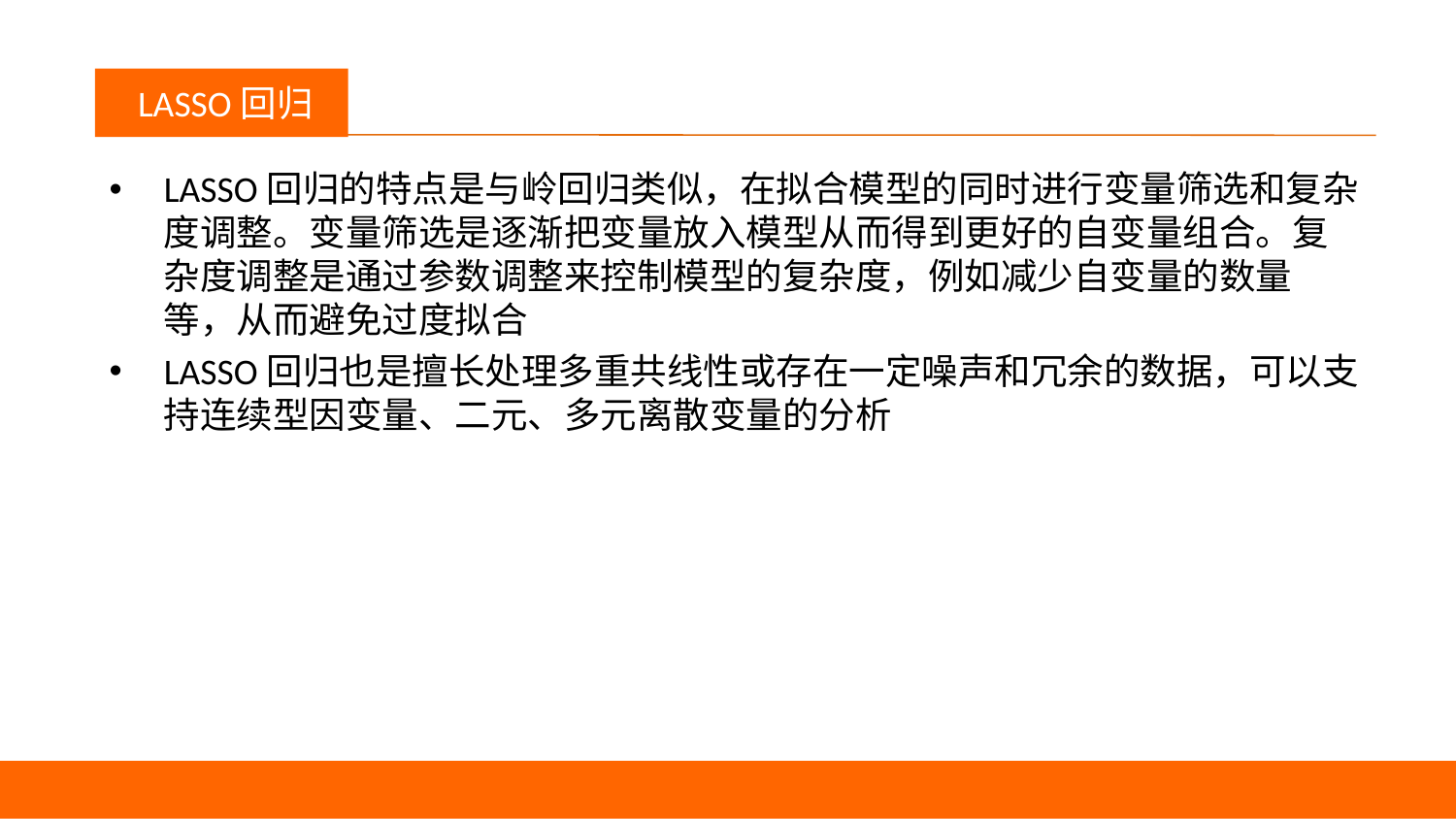

议程
 LASSO回归

LASSO回归的特点是与岭回归类似，在拟合模型的同时进行变量筛选和复杂度调整。变量筛选是逐渐把变量放入模型从而得到更好的自变量组合。复杂度调整是通过参数调整来控制模型的复杂度，例如减少自变量的数量等，从而避免过度拟合
LASSO回归也是擅长处理多重共线性或存在一定噪声和冗余的数据，可以支持连续型因变量、二元、多元离散变量的分析